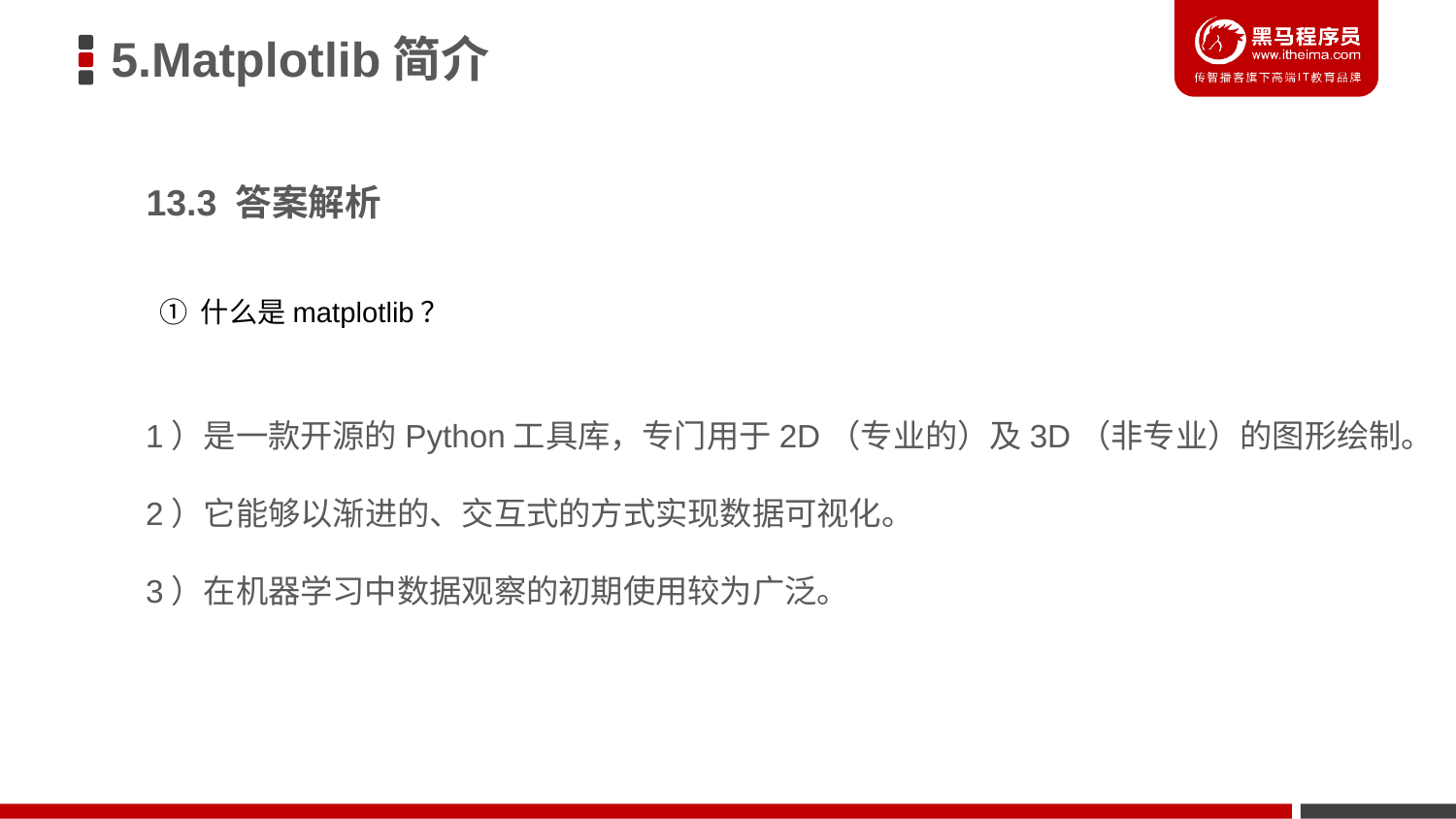

5.Matplotlib简介
13.3 答案解析
① 什么是matplotlib？

1）是一款开源的Python工具库，专门用于2D（专业的）及3D（非专业）的图形绘制。

2）它能够以渐进的、交互式的方式实现数据可视化。

3）在机器学习中数据观察的初期使用较为广泛。